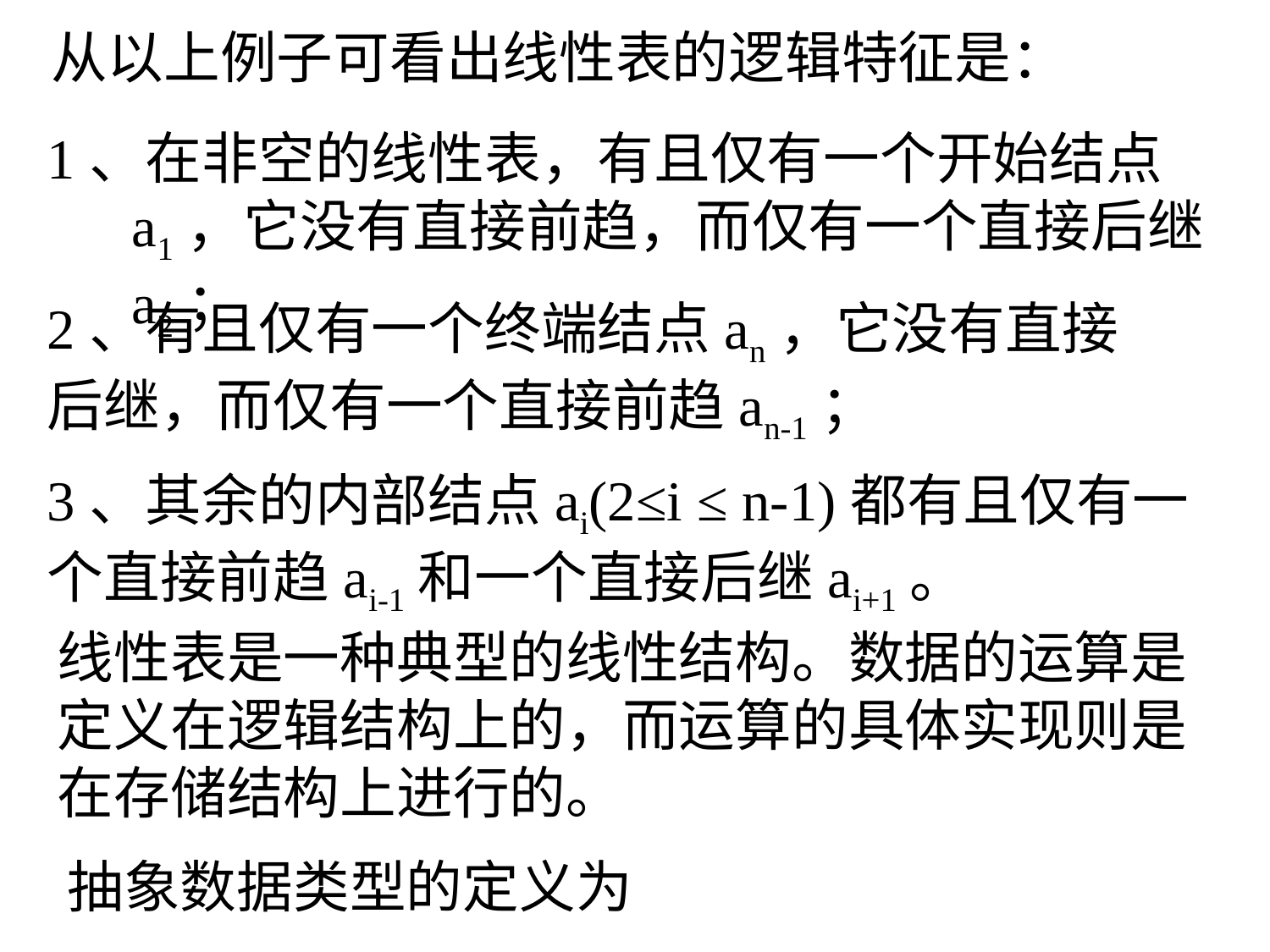

从以上例子可看出线性表的逻辑特征是：
1、在非空的线性表，有且仅有一个开始结点a1，它没有直接前趋，而仅有一个直接后继a2；
2、有且仅有一个终端结点an，它没有直接后继，而仅有一个直接前趋an-1；
3、其余的内部结点ai(2≤i ≤ n-1)都有且仅有一个直接前趋ai-1和一个直接后继ai+1。
线性表是一种典型的线性结构。数据的运算是定义在逻辑结构上的，而运算的具体实现则是在存储结构上进行的。
抽象数据类型的定义为